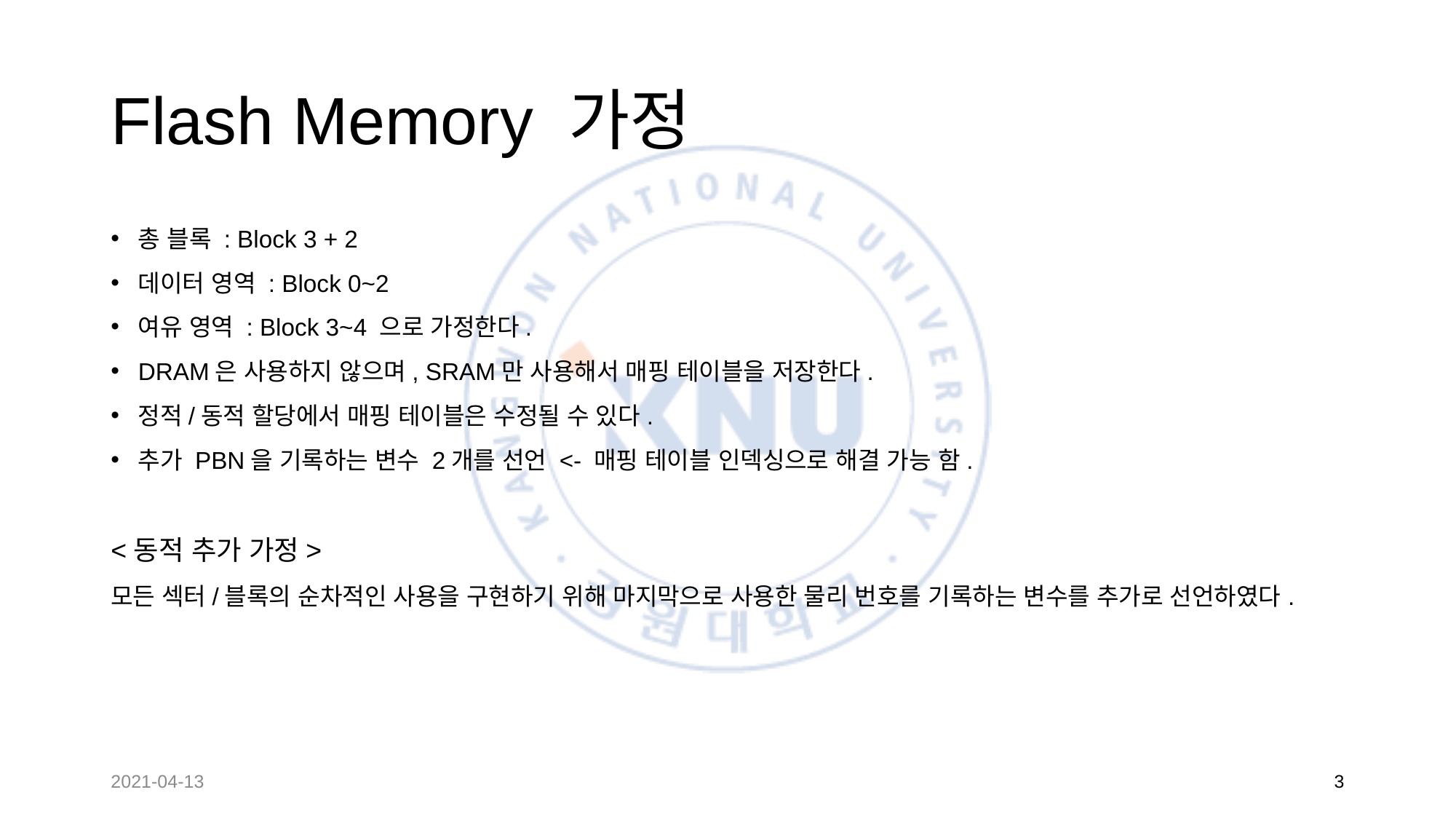

# Flash Memory 가정
총 블록 : Block 3 + 2
데이터 영역 : Block 0~2
여유 영역 : Block 3~4 으로 가정한다.
DRAM은 사용하지 않으며, SRAM만 사용해서 매핑 테이블을 저장한다.
정적/동적 할당에서 매핑 테이블은 수정될 수 있다.
추가 PBN을 기록하는 변수 2개를 선언 <- 매핑 테이블 인덱싱으로 해결 가능 함.

<동적 추가 가정>
모든 섹터/블록의 순차적인 사용을 구현하기 위해 마지막으로 사용한 물리 번호를 기록하는 변수를 추가로 선언하였다.
2021-04-13
3